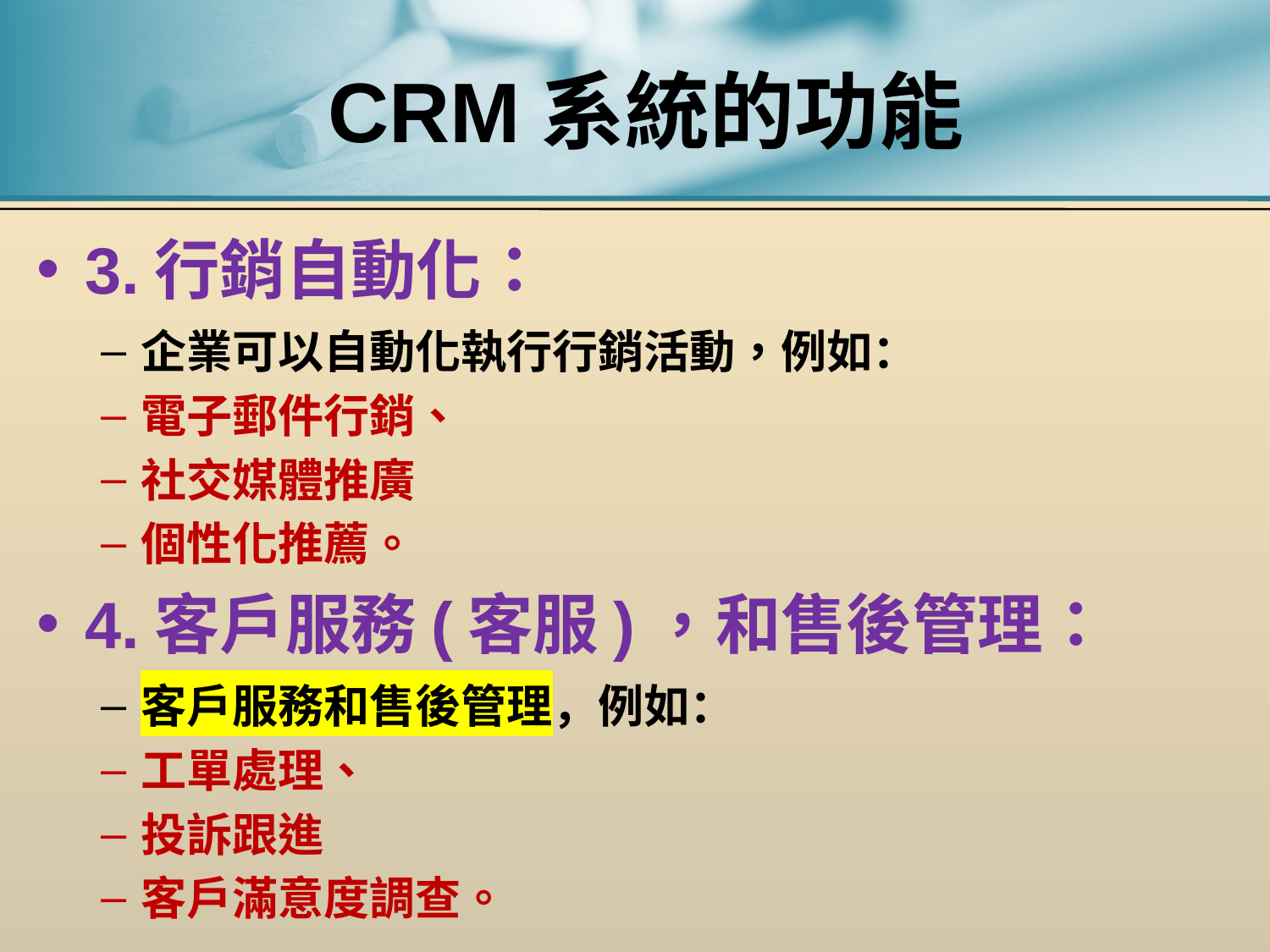

# CRM系統的功能
3.行銷自動化：
企業可以自動化執行行銷活動，例如：
電子郵件行銷、
社交媒體推廣
個性化推薦。
4.客戶服務(客服)，和售後管理：
客戶服務和售後管理，例如：
工單處理、
投訴跟進
客戶滿意度調查。